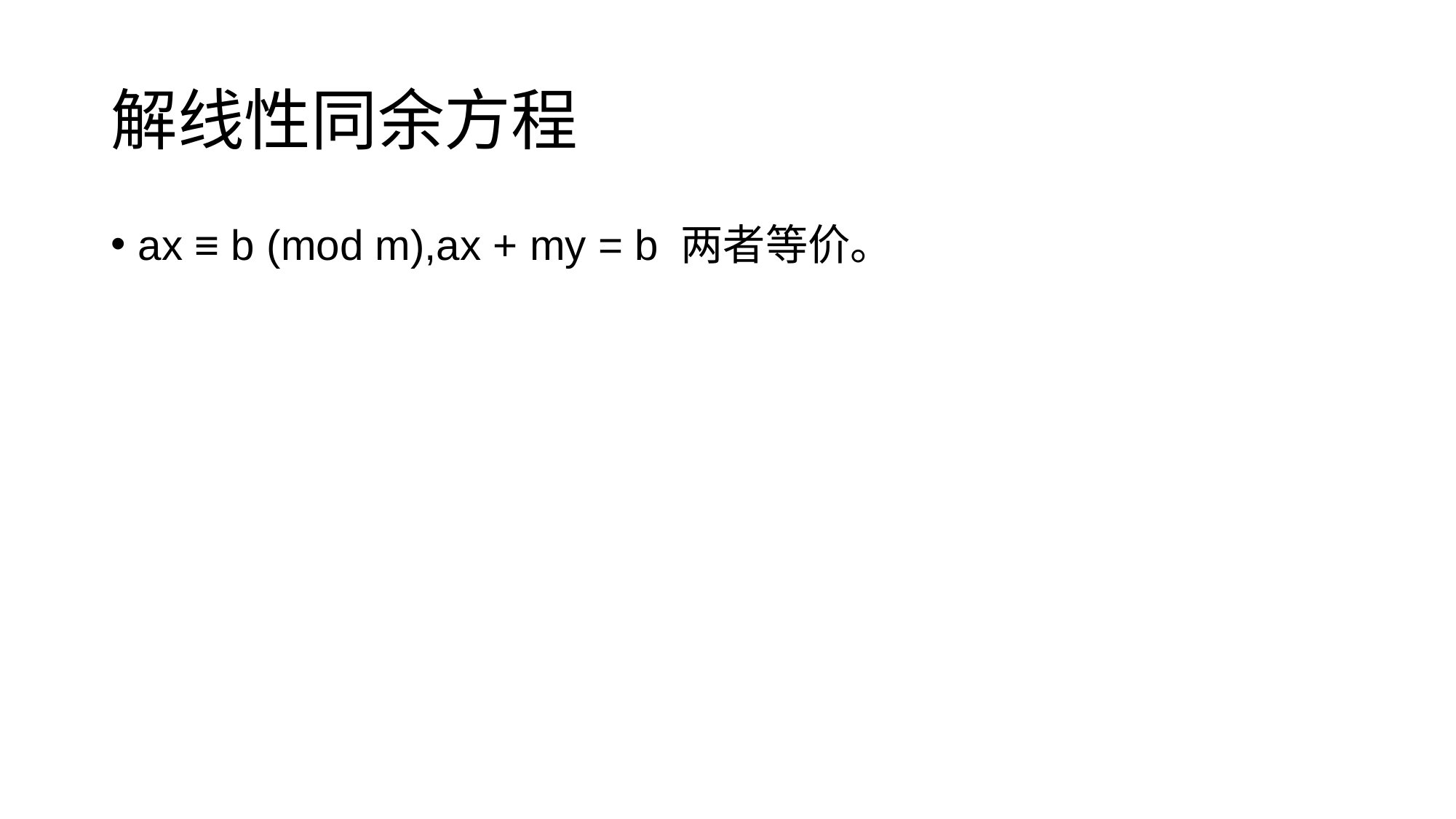

# 解线性同余方程
ax ≡ b (mod m),ax + my = b 两者等价。